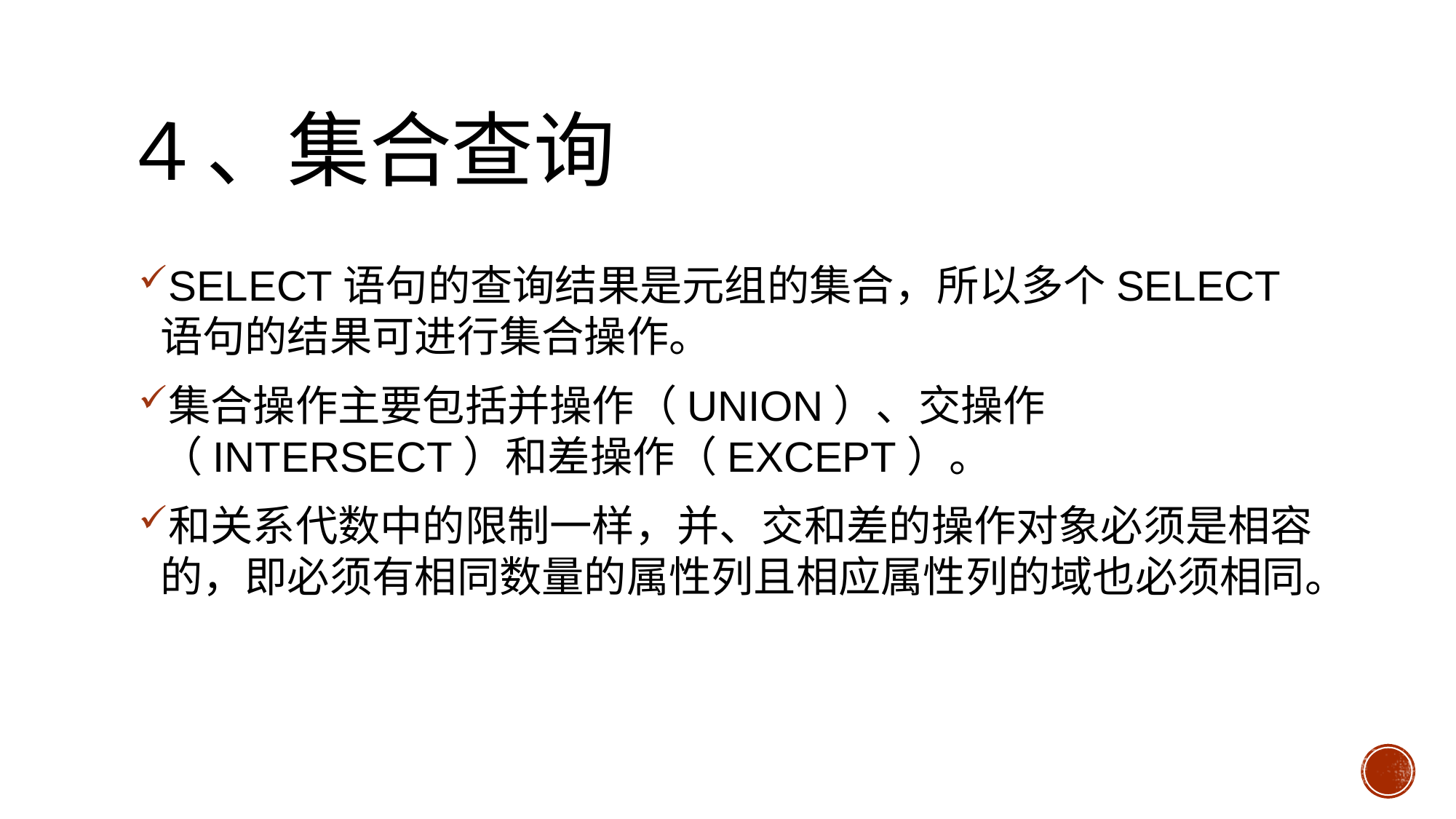

# 4、集合查询
SELECT语句的查询结果是元组的集合，所以多个SELECT语句的结果可进行集合操作。
集合操作主要包括并操作（UNION）、交操作（INTERSECT）和差操作（EXCEPT）。
和关系代数中的限制一样，并、交和差的操作对象必须是相容的，即必须有相同数量的属性列且相应属性列的域也必须相同。

3